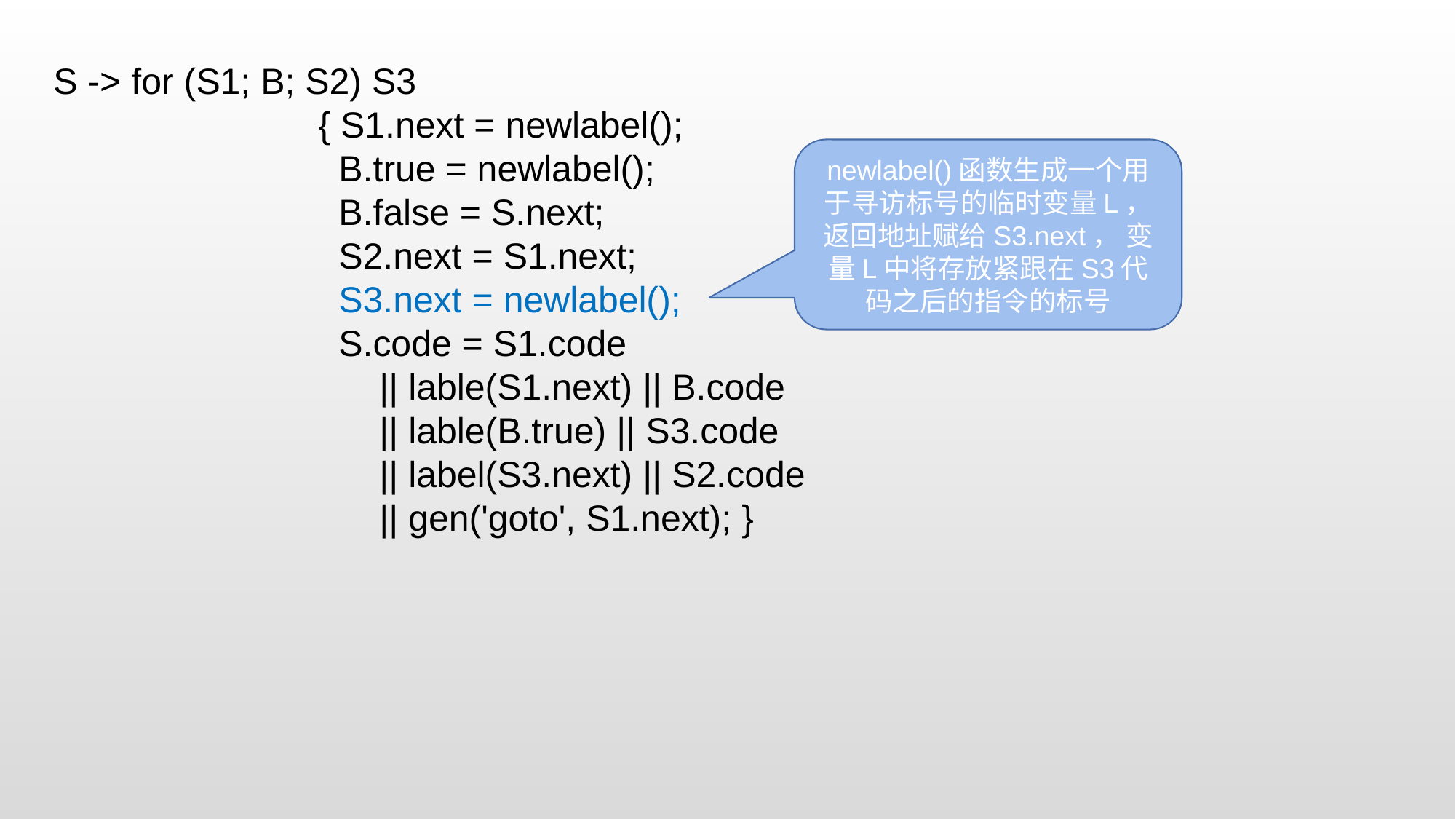

S -> for (S1; B; S2) S3
                          { S1.next = newlabel();
                            B.true = newlabel();
                            B.false = S.next;
                            S2.next = S1.next;
                            S3.next = newlabel();
                            S.code = S1.code
                                || lable(S1.next) || B.code
                                || lable(B.true) || S3.code
                                || label(S3.next) || S2.code
                                || gen('goto', S1.next); }
newlabel()函数生成一个用于寻访标号的临时变量L，返回地址赋给S3.next， 变量L中将存放紧跟在S3代码之后的指令的标号